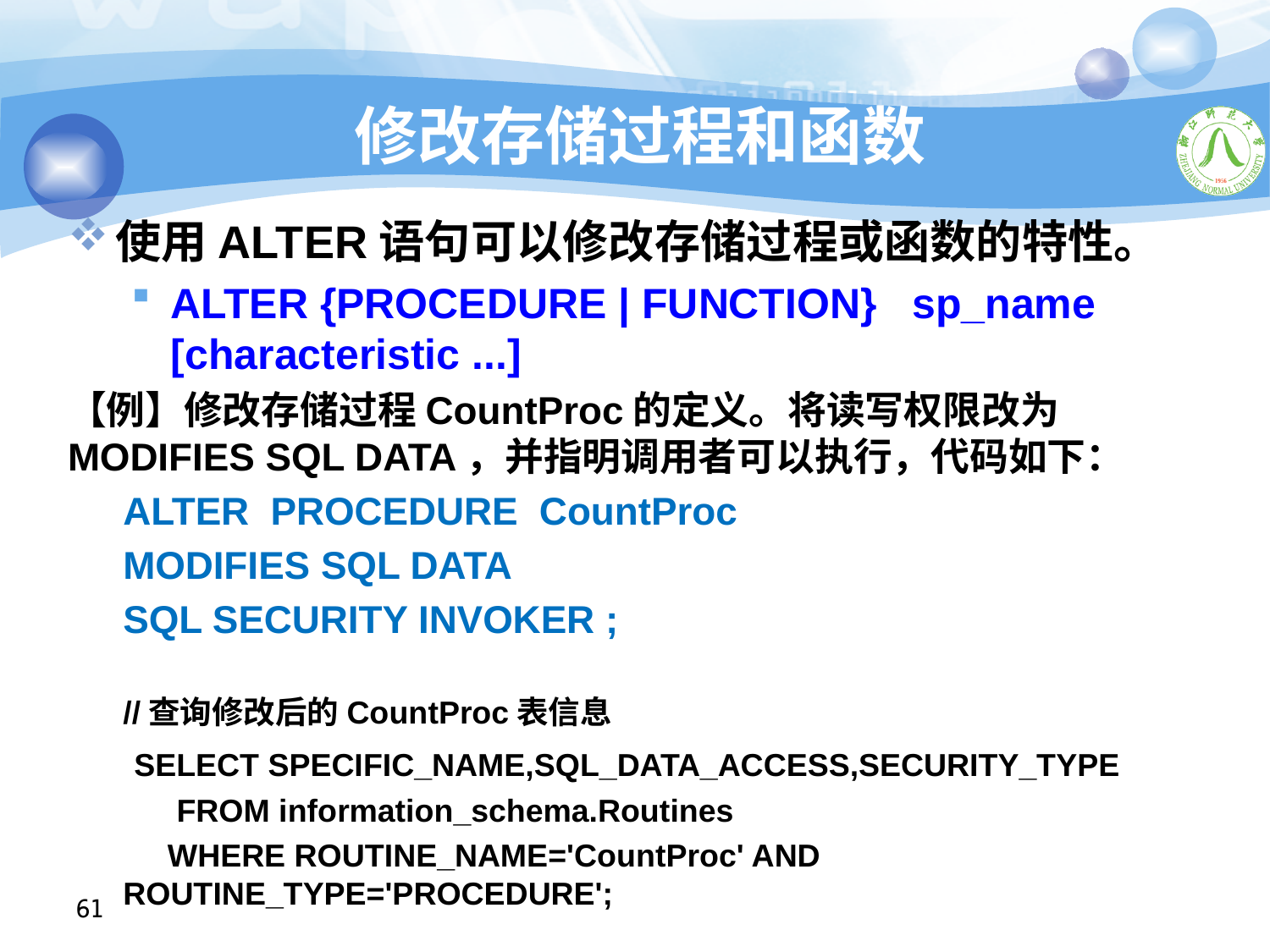

# 修改存储过程和函数
使用ALTER语句可以修改存储过程或函数的特性。
ALTER {PROCEDURE | FUNCTION}   sp_name [characteristic ...]
【例】修改存储过程CountProc的定义。将读写权限改为MODIFIES SQL DATA，并指明调用者可以执行，代码如下：
ALTER  PROCEDURE  CountProc
MODIFIES SQL DATA
SQL SECURITY INVOKER ;

//查询修改后的CountProc表信息
 SELECT SPECIFIC_NAME,SQL_DATA_ACCESS,SECURITY_TYPE
      FROM information_schema.Routines
     WHERE ROUTINE_NAME='CountProc' AND ROUTINE_TYPE='PROCEDURE';
61